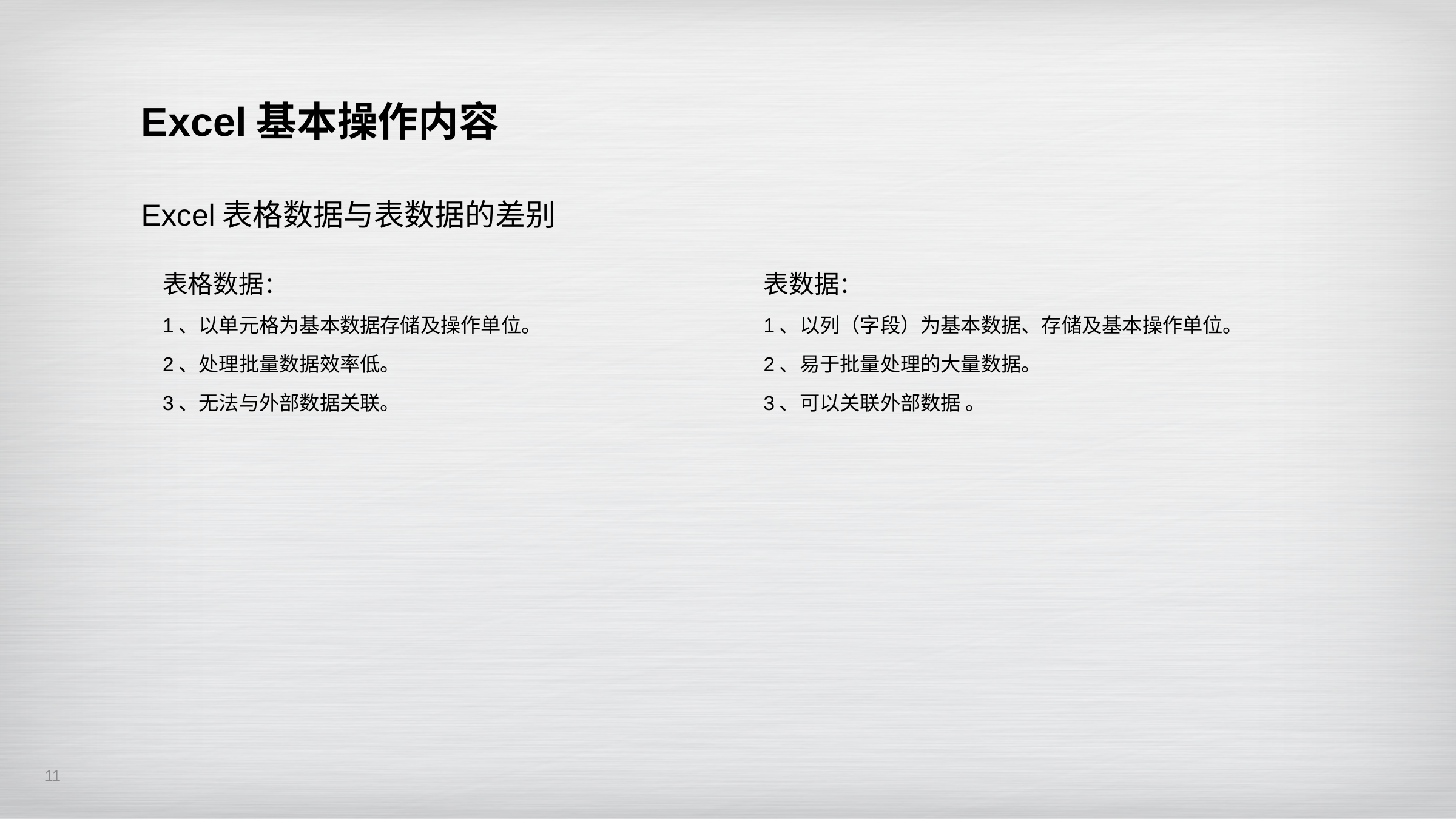

Excel基本操作内容
Excel表格数据与表数据的差别
表格数据：
1、以单元格为基本数据存储及操作单位。
2、处理批量数据效率低。
3、无法与外部数据关联。
表数据：
1、以列（字段）为基本数据、存储及基本操作单位。
2、易于批量处理的大量数据。
3、可以关联外部数据 。